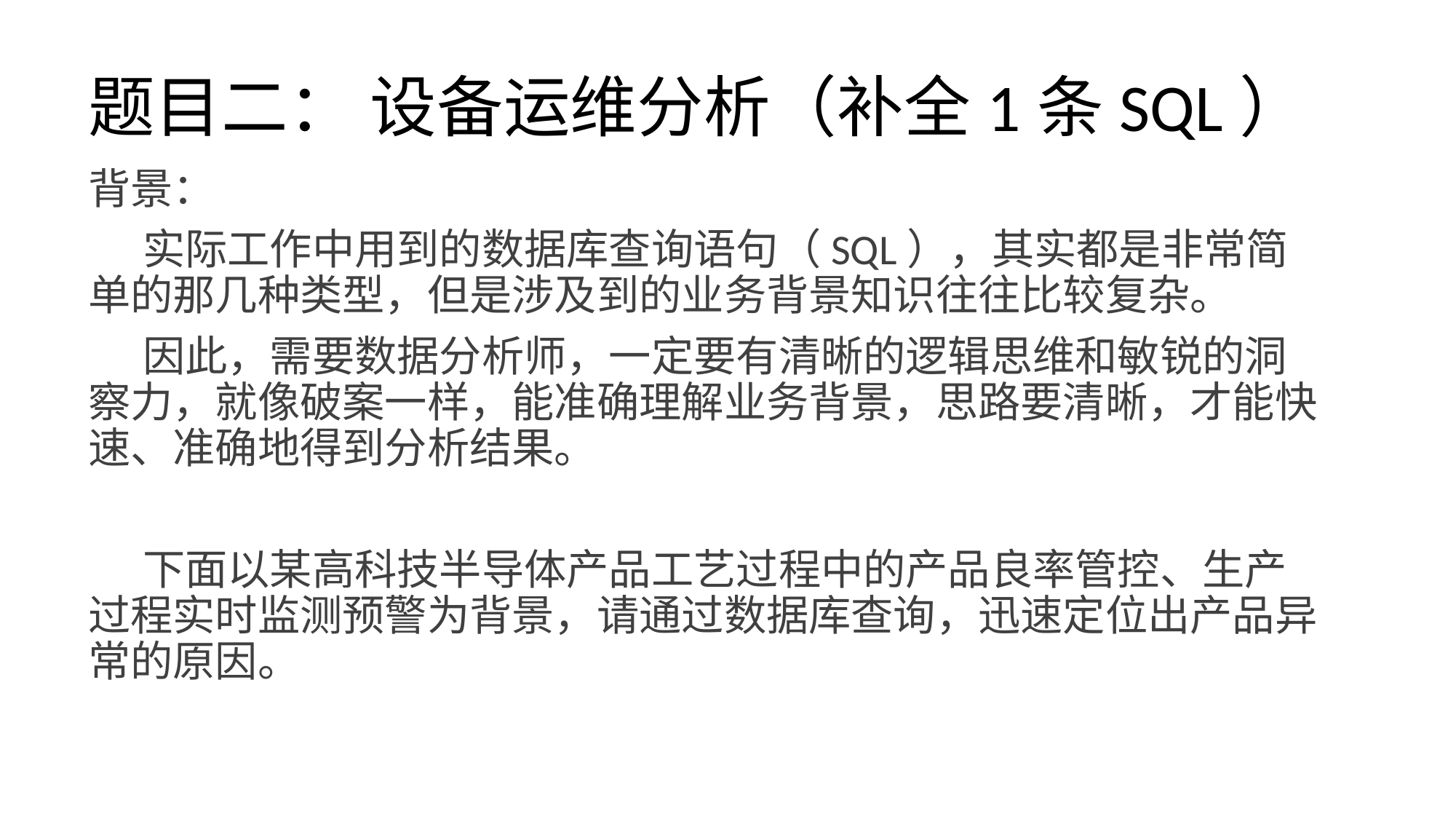

# 题目二： 设备运维分析（补全1条SQL）
背景：
实际工作中用到的数据库查询语句（SQL），其实都是非常简单的那几种类型，但是涉及到的业务背景知识往往比较复杂。
因此，需要数据分析师，一定要有清晰的逻辑思维和敏锐的洞察力，就像破案一样，能准确理解业务背景，思路要清晰，才能快速、准确地得到分析结果。

下面以某高科技半导体产品工艺过程中的产品良率管控、生产过程实时监测预警为背景，请通过数据库查询，迅速定位出产品异常的原因。